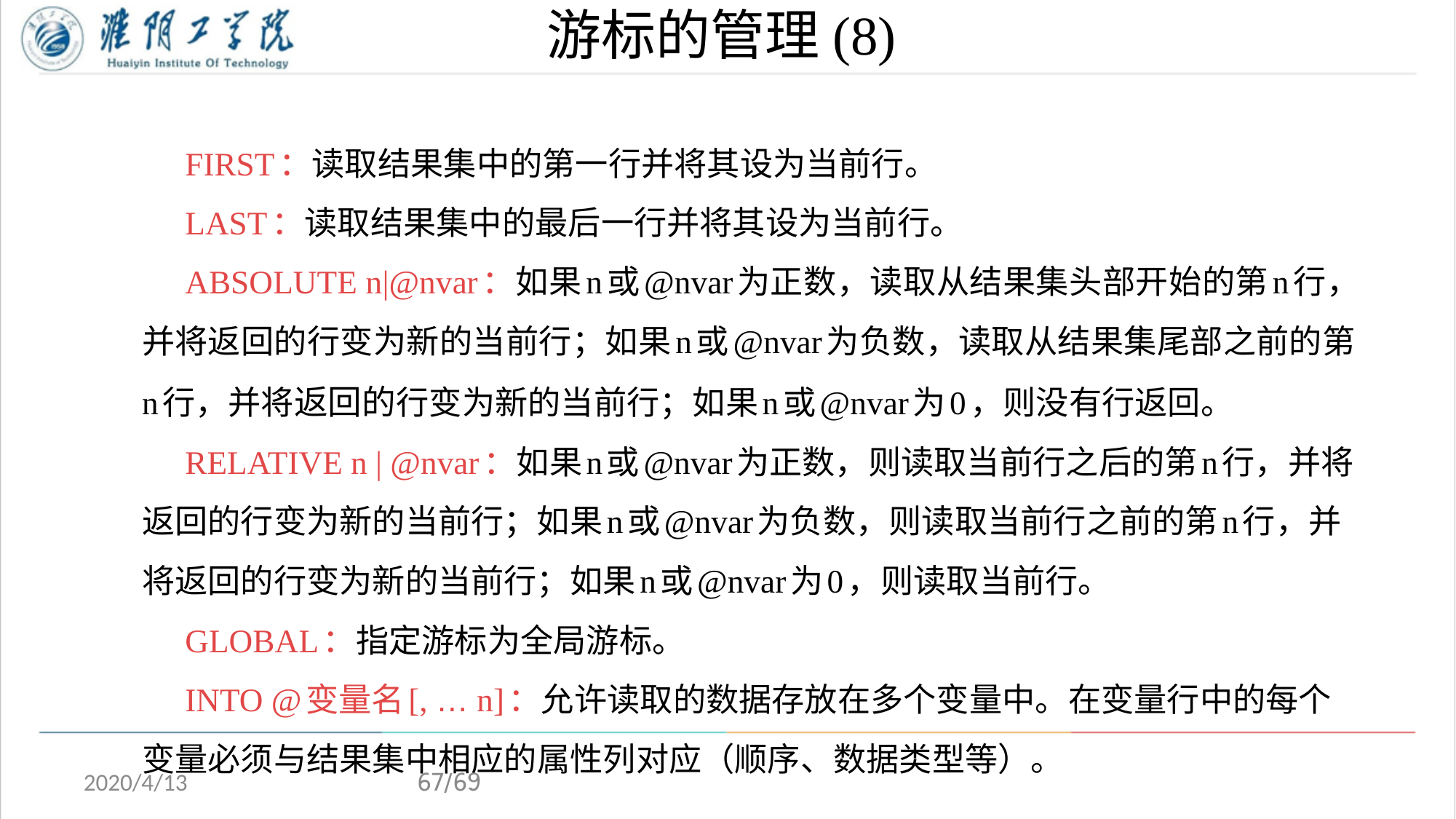

# 游标的管理(8)
FIRST：读取结果集中的第一行并将其设为当前行。
LAST：读取结果集中的最后一行并将其设为当前行。
ABSOLUTE n|@nvar：如果n或@nvar为正数，读取从结果集头部开始的第n行，并将返回的行变为新的当前行；如果n或@nvar为负数，读取从结果集尾部之前的第n行，并将返回的行变为新的当前行；如果n或@nvar为0，则没有行返回。
RELATIVE n | @nvar：如果n或@nvar为正数，则读取当前行之后的第n行，并将返回的行变为新的当前行；如果n或@nvar为负数，则读取当前行之前的第n行，并将返回的行变为新的当前行；如果n或@nvar为0，则读取当前行。
GLOBAL：指定游标为全局游标。
INTO @变量名[, … n]：允许读取的数据存放在多个变量中。在变量行中的每个变量必须与结果集中相应的属性列对应（顺序、数据类型等）。
67/69
2020/4/13